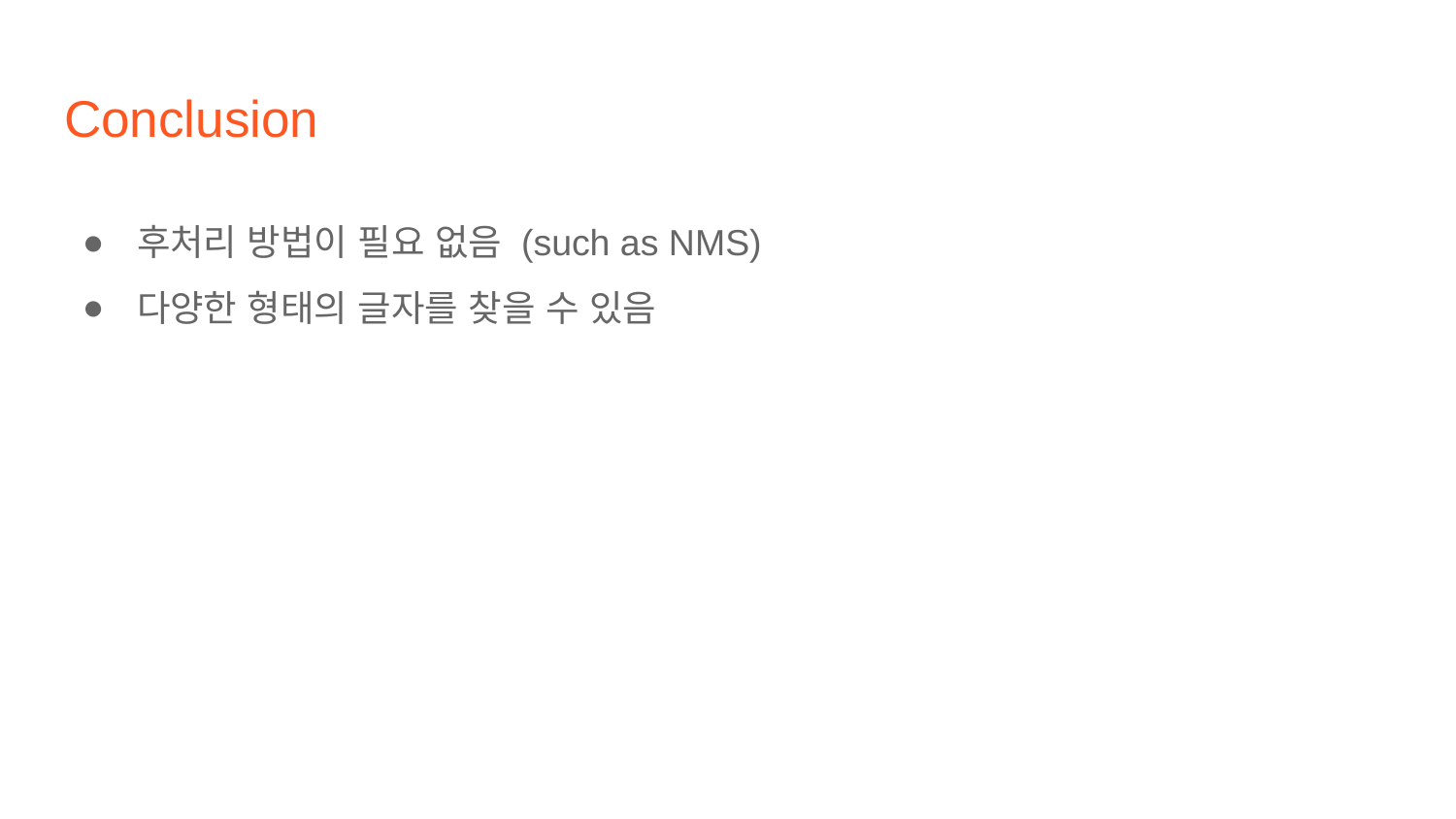

# Conclusion
후처리 방법이 필요 없음 (such as NMS)
다양한 형태의 글자를 찾을 수 있음